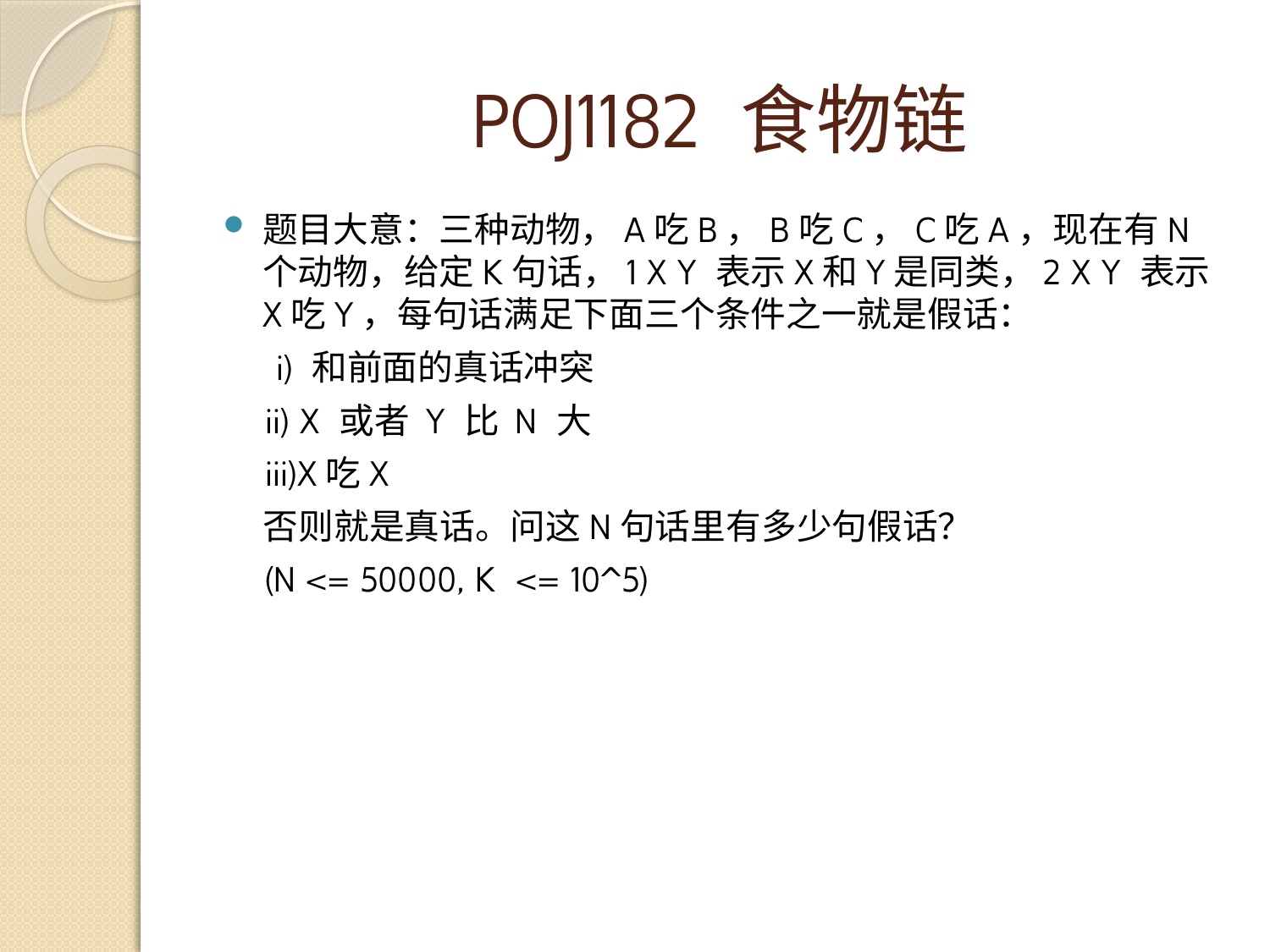

# POJ1182 食物链
题目大意：三种动物，A吃B，B吃C，C吃A，现在有N个动物，给定K句话，1 X Y 表示X和Y是同类，2 X Y 表示X吃Y，每句话满足下面三个条件之一就是假话：
     i) 和前面的真话冲突
    ii) X 或者 Y 比 N 大
    iii)X吃X
    否则就是真话。问这N句话里有多少句假话？
    (N <= 50000, K  <= 10^5)